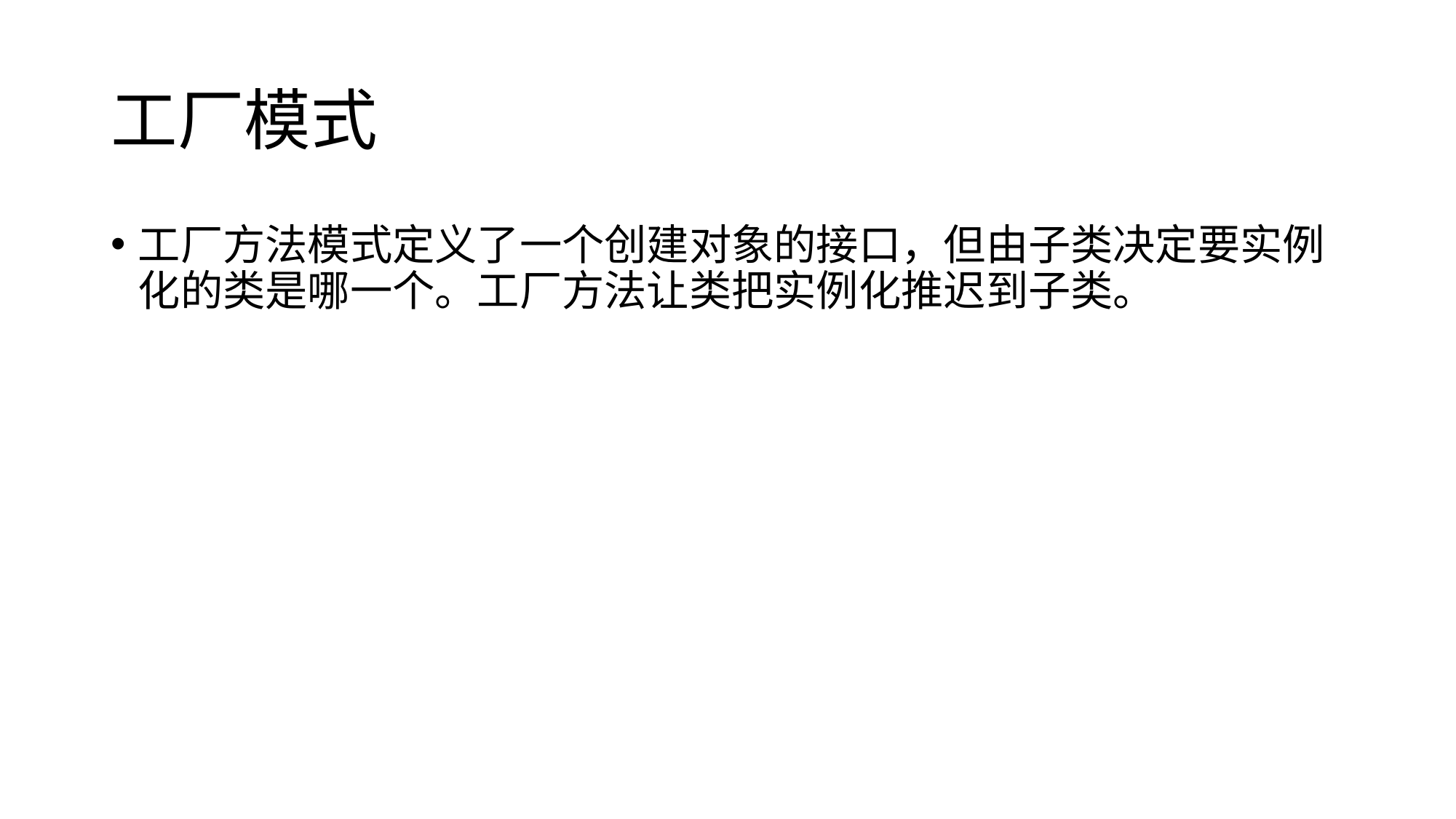

# 工厂模式
工厂方法模式定义了一个创建对象的接口，但由子类决定要实例化的类是哪一个。工厂方法让类把实例化推迟到子类。